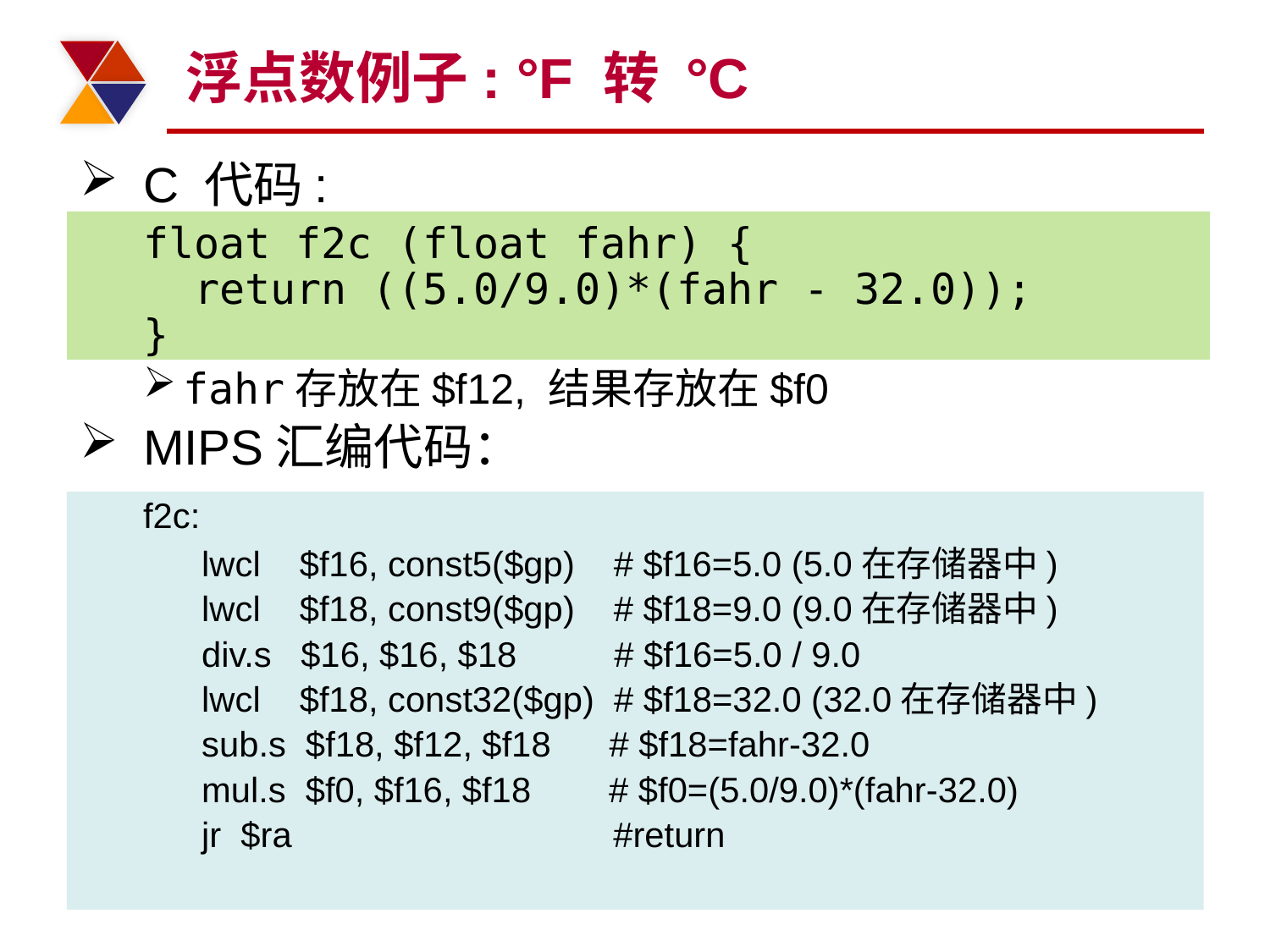

# 浮点数例子: °F 转 °C
C 代码:
	float f2c (float fahr) {
  return ((5.0/9.0)*(fahr - 32.0));
}
fahr存放在$f12, 结果存放在$f0
MIPS汇编代码：
	f2c:
	      lwcl    $f16, const5($gp)    # $f16=5.0 (5.0在存储器中)
	      lwcl    $f18, const9($gp)    # $f18=9.0 (9.0在存储器中)
	      div.s   $16, $16, $18          # $f16=5.0 / 9.0
	      lwcl    $f18, const32($gp)  # $f18=32.0 (32.0在存储器中)
	      sub.s  $f18, $f12, $f18      # $f18=fahr-32.0
	      mul.s  $f0, $f16, $f18        # $f0=(5.0/9.0)*(fahr-32.0)
	      jr  $ra                                 #return